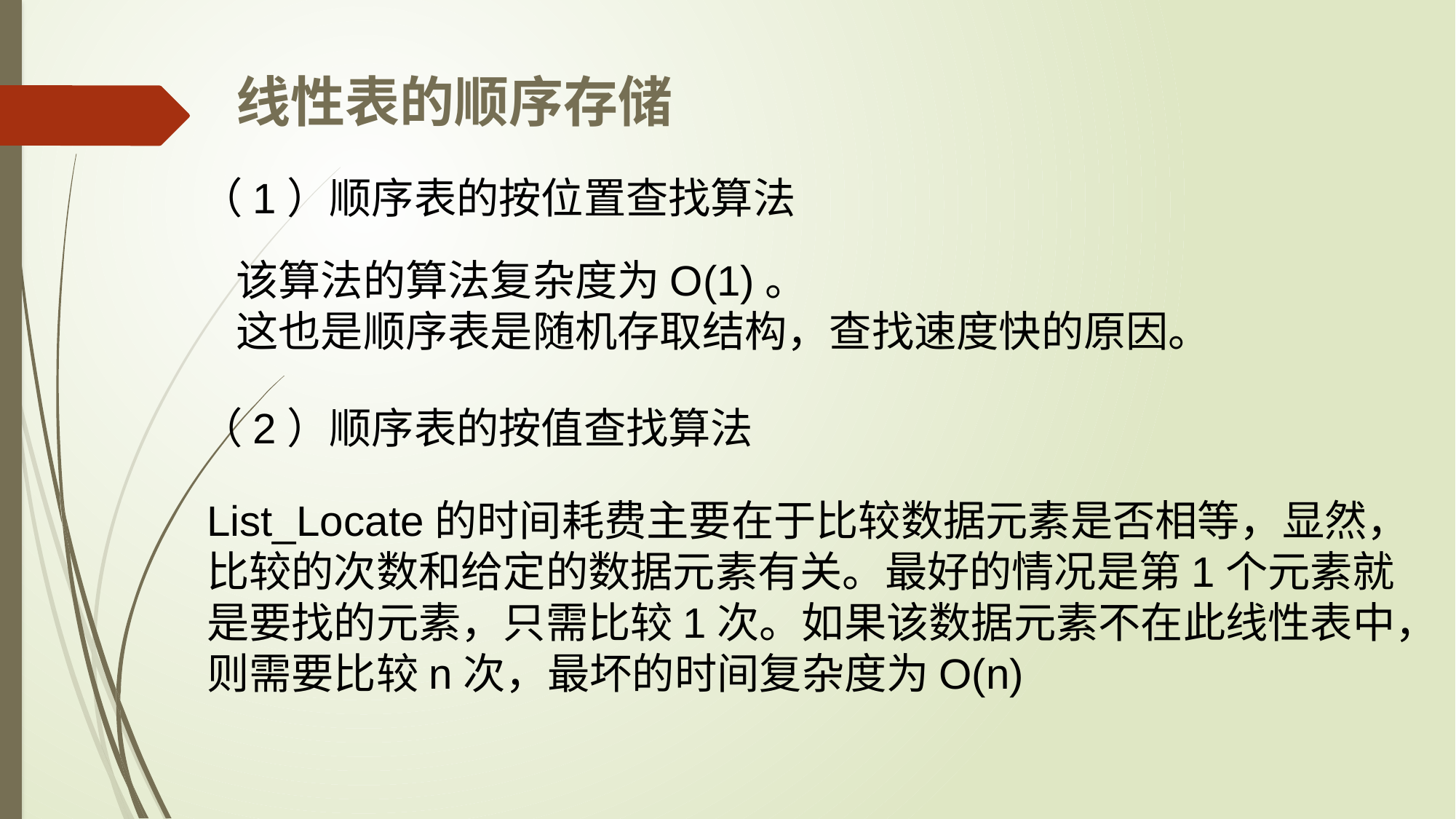

线性表的顺序存储
（1）顺序表的按位置查找算法
该算法的算法复杂度为O(1)。
这也是顺序表是随机存取结构，查找速度快的原因。
（2）顺序表的按值查找算法
List_Locate的时间耗费主要在于比较数据元素是否相等，显然，比较的次数和给定的数据元素有关。最好的情况是第1个元素就是要找的元素，只需比较1次。如果该数据元素不在此线性表中，则需要比较n次，最坏的时间复杂度为O(n)